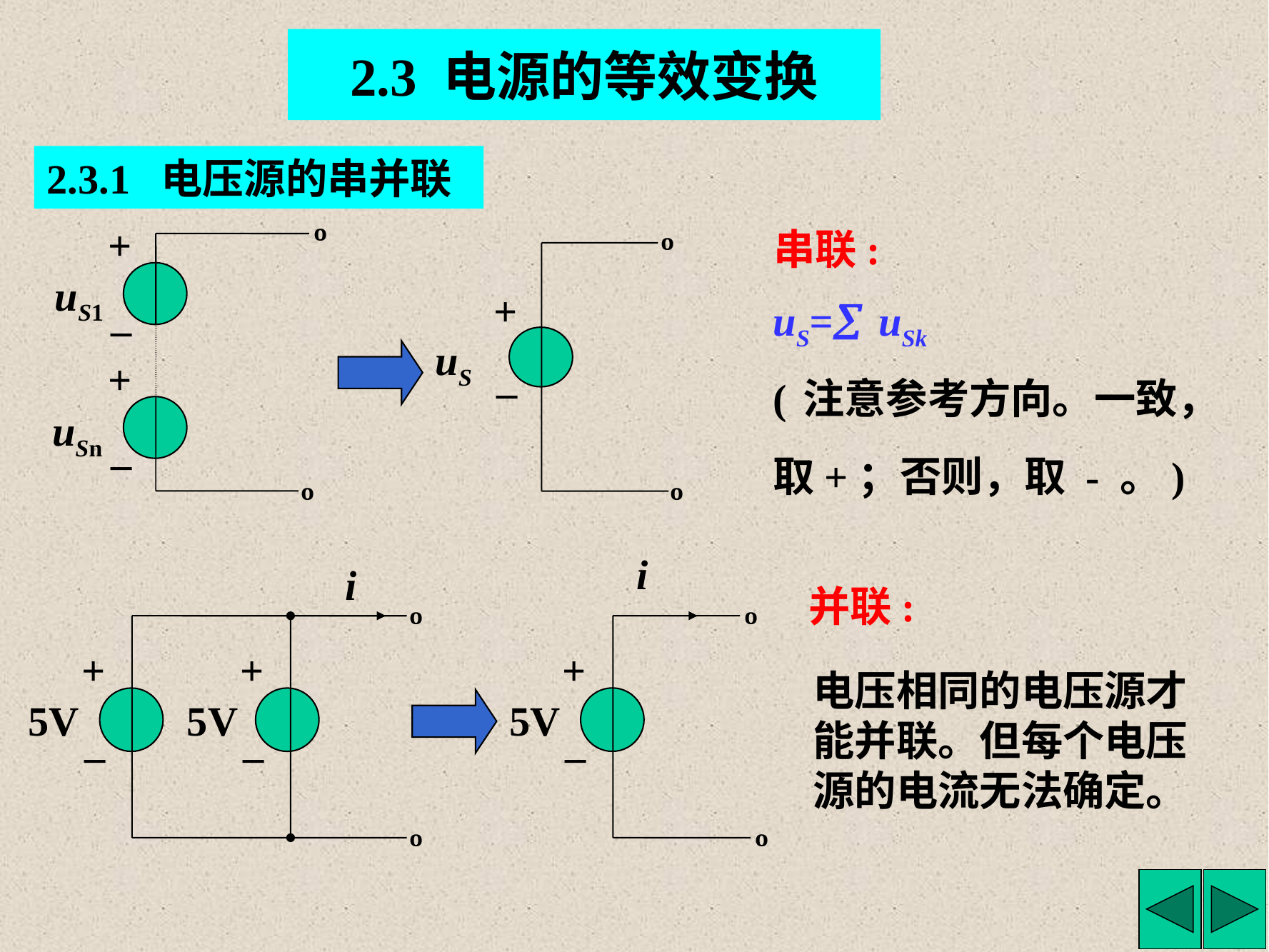

2.3 电源的等效变换
2.3.1  电压源的串并联
º
+

uS1
_

+

uSn
_
º

串联:
º

+
uS

_
º

uS=∑  uSk
( 注意参考方向。一致，
取+；否则，取 - 。)

i
º

+
5V

_
º

i
º

+
+
5V

5V

_
_
º

并联:
电压相同的电压源才能并联。但每个电压源的电流无法确定。